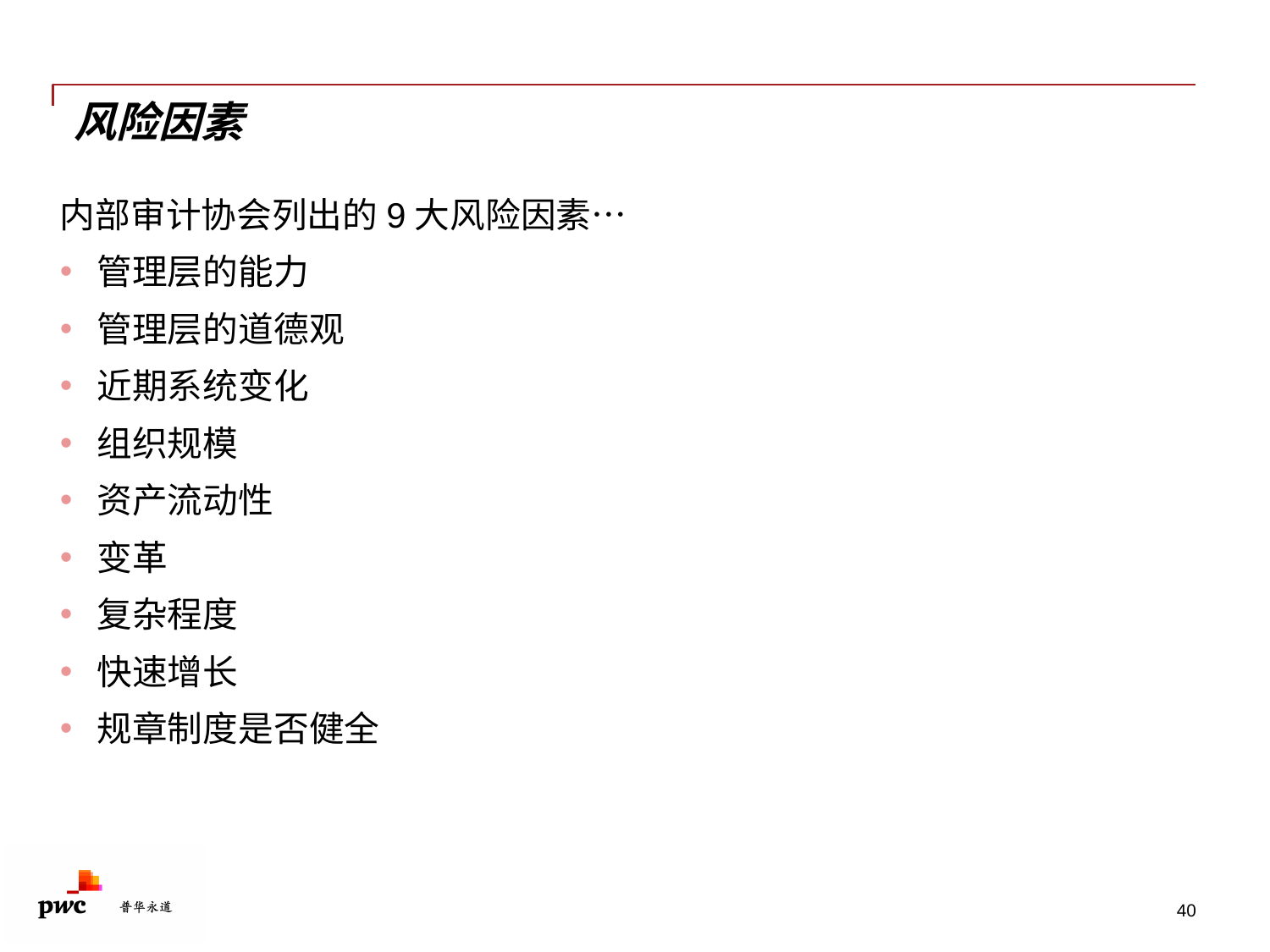

# 风险因素
内部审计协会列出的9大风险因素…
管理层的能力
管理层的道德观
近期系统变化
组织规模
资产流动性
变革
复杂程度
快速增长
规章制度是否健全

40